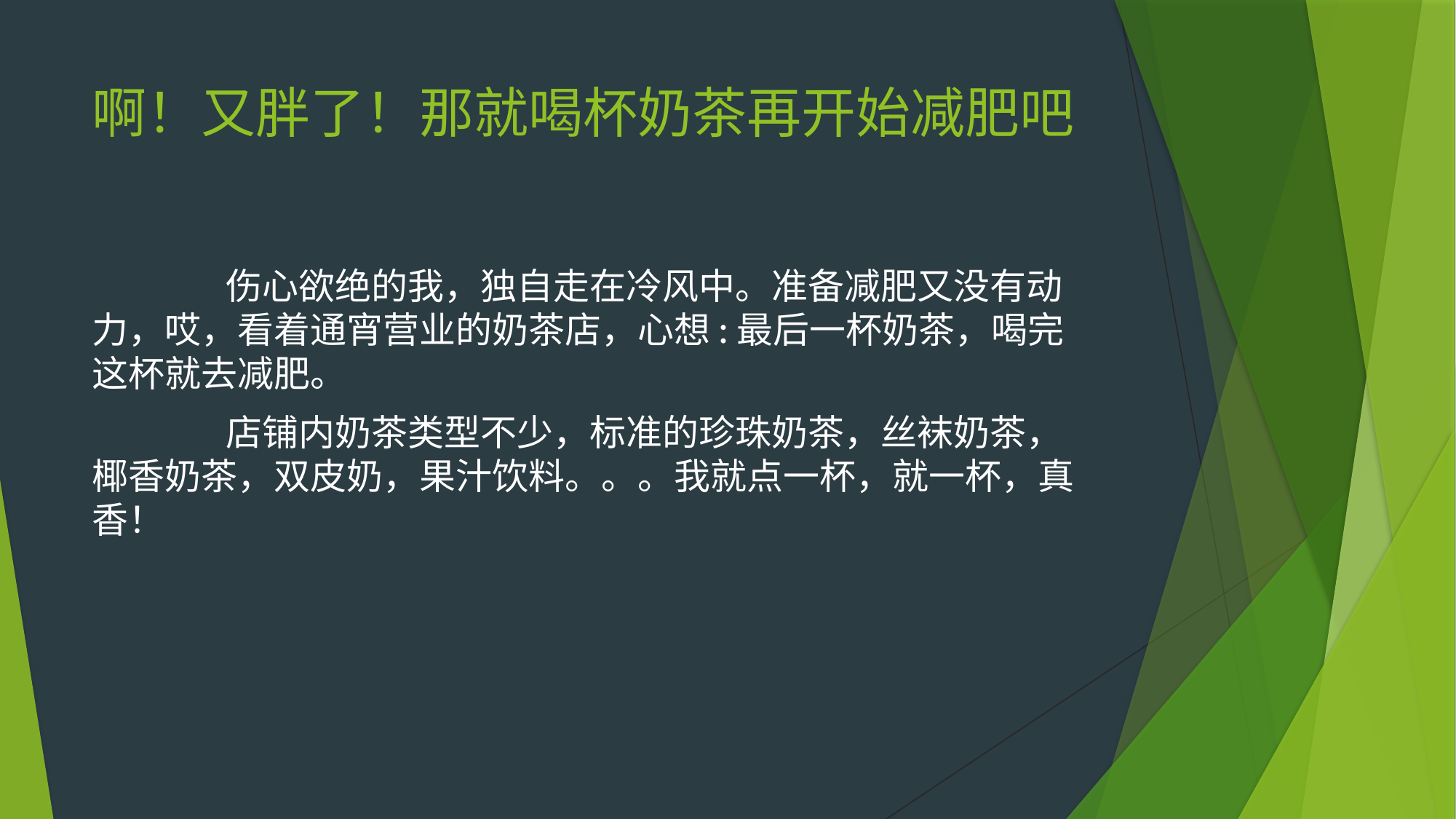

# 啊！又胖了！那就喝杯奶茶再开始减肥吧
	   伤心欲绝的我，独自走在冷风中。准备减肥又没有动力，哎，看着通宵营业的奶茶店，心想:最后一杯奶茶，喝完这杯就去减肥。
	  店铺内奶茶类型不少，标准的珍珠奶茶，丝袜奶茶，椰香奶茶，双皮奶，果汁饮料。。。我就点一杯，就一杯，真香！